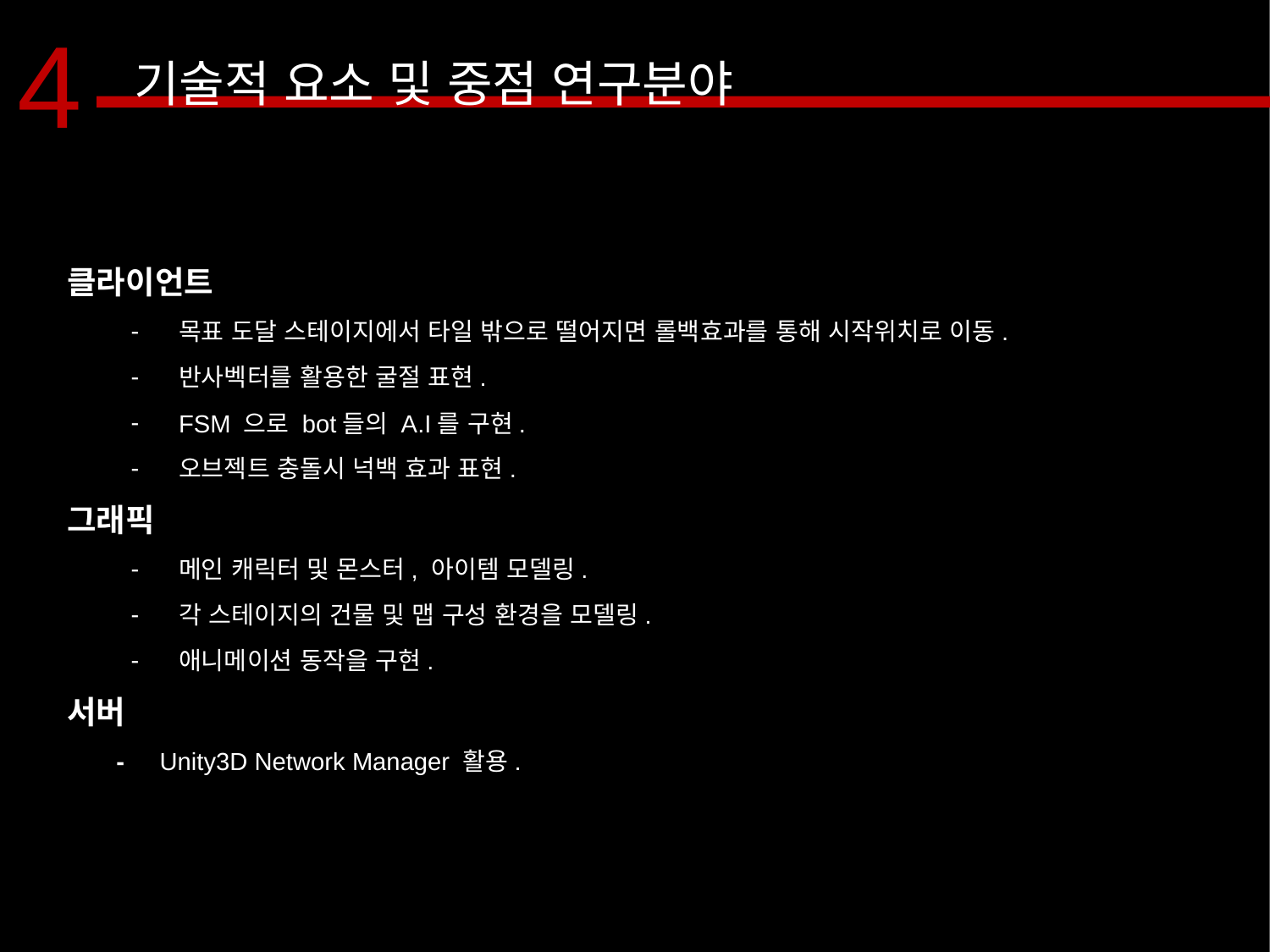

4
기술적 요소 및 중점 연구분야

클라이언트
목표 도달 스테이지에서 타일 밖으로 떨어지면 롤백효과를 통해 시작위치로 이동.
반사벡터를 활용한 굴절 표현.
FSM 으로 bot들의 A.I를 구현.
오브젝트 충돌시 넉백 효과 표현.
그래픽
메인 캐릭터 및 몬스터, 아이템 모델링.
각 스테이지의 건물 및 맵 구성 환경을 모델링.
애니메이션 동작을 구현.
서버
       -     Unity3D Network Manager 활용.